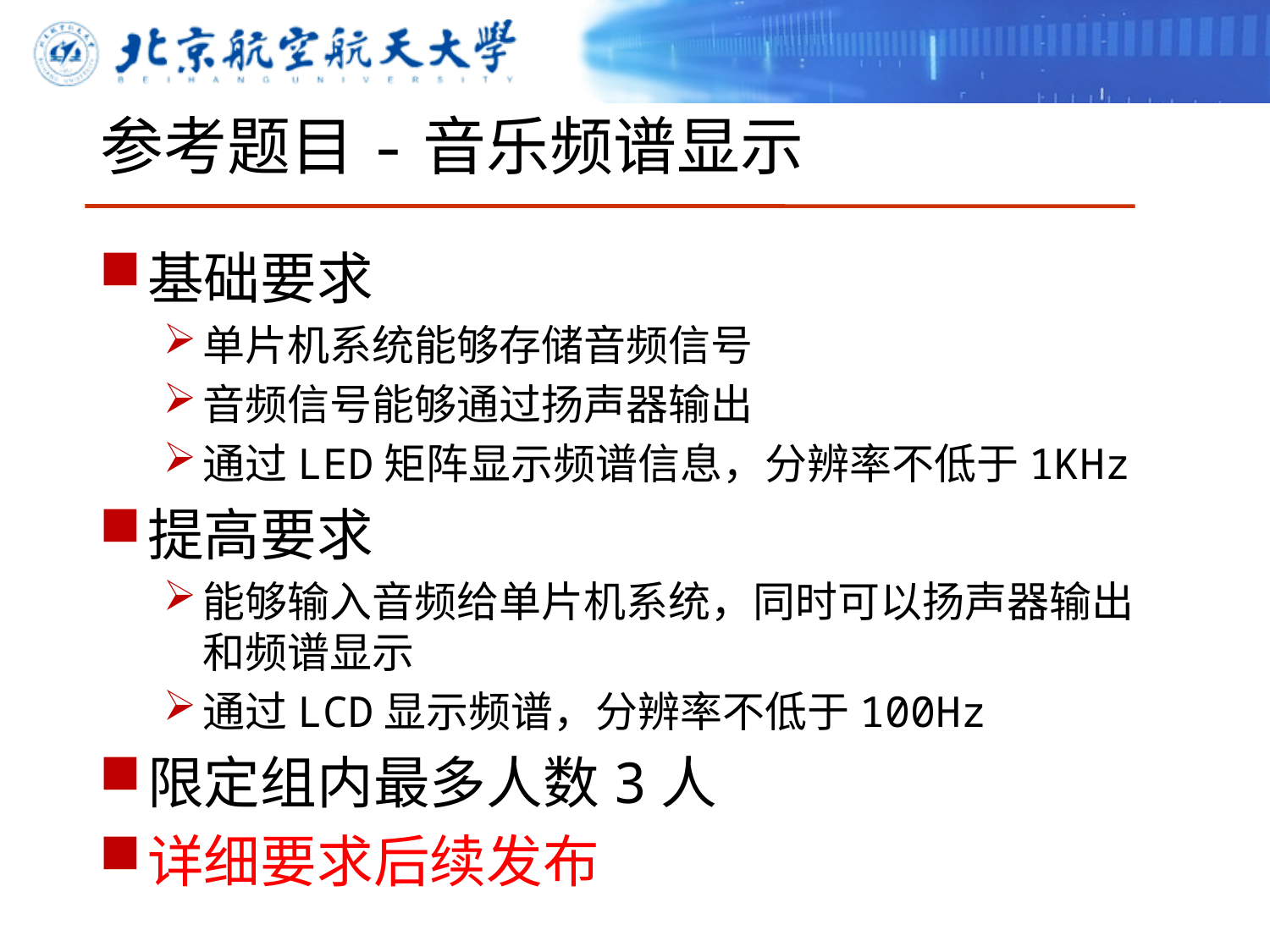

# 参考题目-音乐频谱显示
基础要求
单片机系统能够存储音频信号
音频信号能够通过扬声器输出
通过LED矩阵显示频谱信息，分辨率不低于1KHz
提高要求
能够输入音频给单片机系统，同时可以扬声器输出和频谱显示
通过LCD显示频谱，分辨率不低于100Hz
限定组内最多人数3人
详细要求后续发布